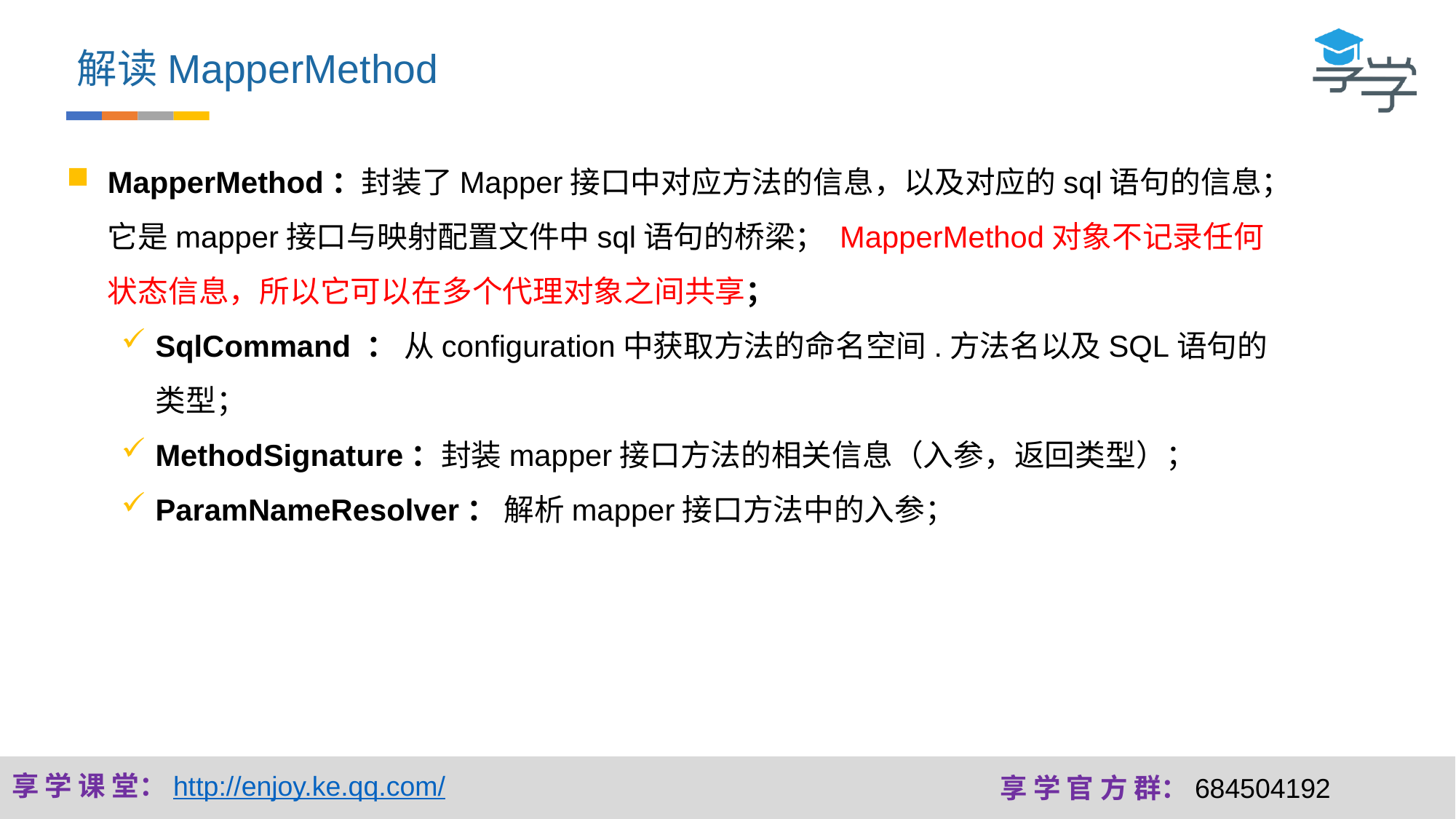

解读MapperMethod

MapperMethod：封装了Mapper接口中对应方法的信息，以及对应的sql语句的信息；它是mapper接口与映射配置文件中sql语句的桥梁； MapperMethod对象不记录任何状态信息，所以它可以在多个代理对象之间共享；
SqlCommand ： 从configuration中获取方法的命名空间.方法名以及SQL语句的类型；
MethodSignature：封装mapper接口方法的相关信息（入参，返回类型）；
ParamNameResolver： 解析mapper接口方法中的入参；